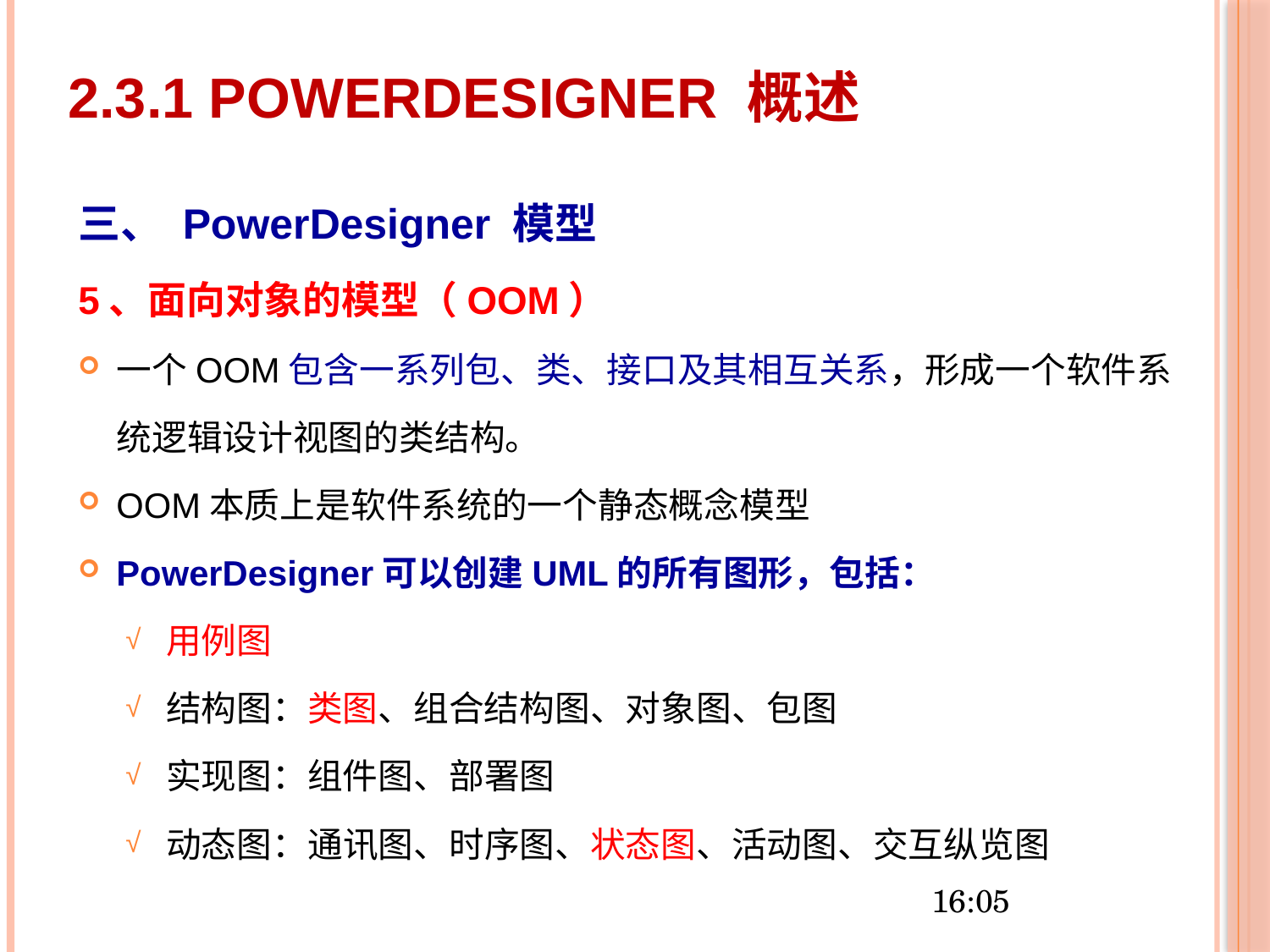

# 2.3.1 PowerDesigner 概述
三、 PowerDesigner 模型
5、面向对象的模型（OOM）
一个OOM包含一系列包、类、接口及其相互关系，形成一个软件系统逻辑设计视图的类结构。
OOM本质上是软件系统的一个静态概念模型
PowerDesigner可以创建UML的所有图形，包括：
用例图
结构图：类图、组合结构图、对象图、包图
实现图：组件图、部署图
动态图：通讯图、时序图、状态图、活动图、交互纵览图

16:05